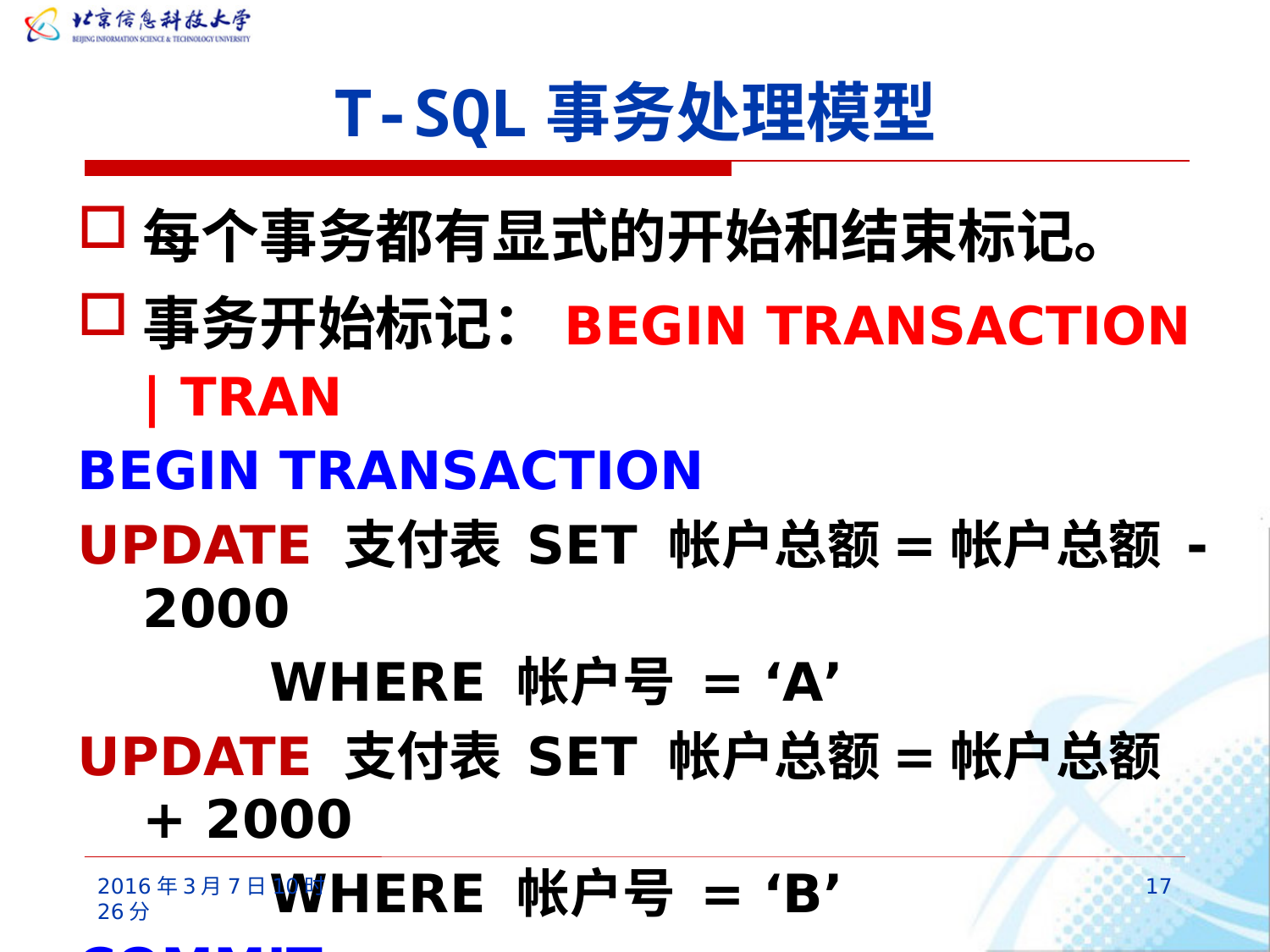

# T-SQL事务处理模型
每个事务都有显式的开始和结束标记。
事务开始标记：BEGIN TRANSACTION | TRAN
BEGIN TRANSACTION
UPDATE 支付表 SET 帐户总额=帐户总额 - 2000
		WHERE 帐户号 = ‘A’
UPDATE 支付表 SET 帐户总额=帐户总额 + 2000
		WHERE 帐户号 = ‘B’
COMMIT

2016年3月7日10时26分
17